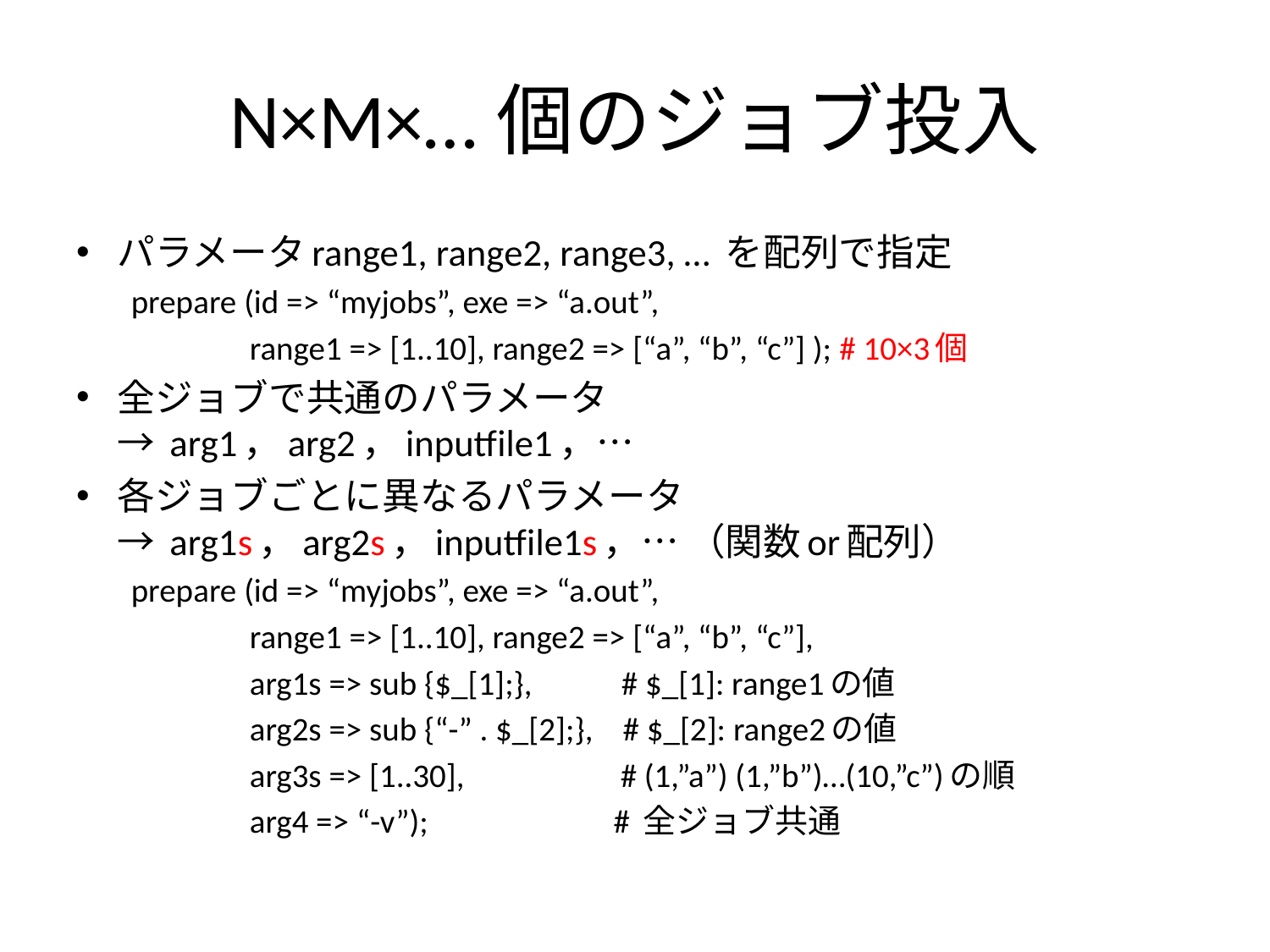

# N×M×…個のジョブ投入
パラメータrange1, range2, range3, … を配列で指定
prepare (id => “myjobs”, exe => “a.out”,
                range1 => [1..10], range2 => [“a”, “b”, “c”] ); # 10×3個
全ジョブで共通のパラメータ
→ arg1，arg2，inputfile1，…
各ジョブごとに異なるパラメータ
→ arg1s，arg2s，inputfile1s，… （関数or配列）
prepare (id => “myjobs”, exe => “a.out”,
                range1 => [1..10], range2 => [“a”, “b”, “c”],
                arg1s => sub {$_[1];},            # $_[1]: range1の値
                arg2s => sub {“-” . $_[2];},    # $_[2]: range2の値
                arg3s => [1..30],                     # (1,”a”) (1,”b”)…(10,”c”)の順
                arg4 => “-v”);                         # 全ジョブ共通